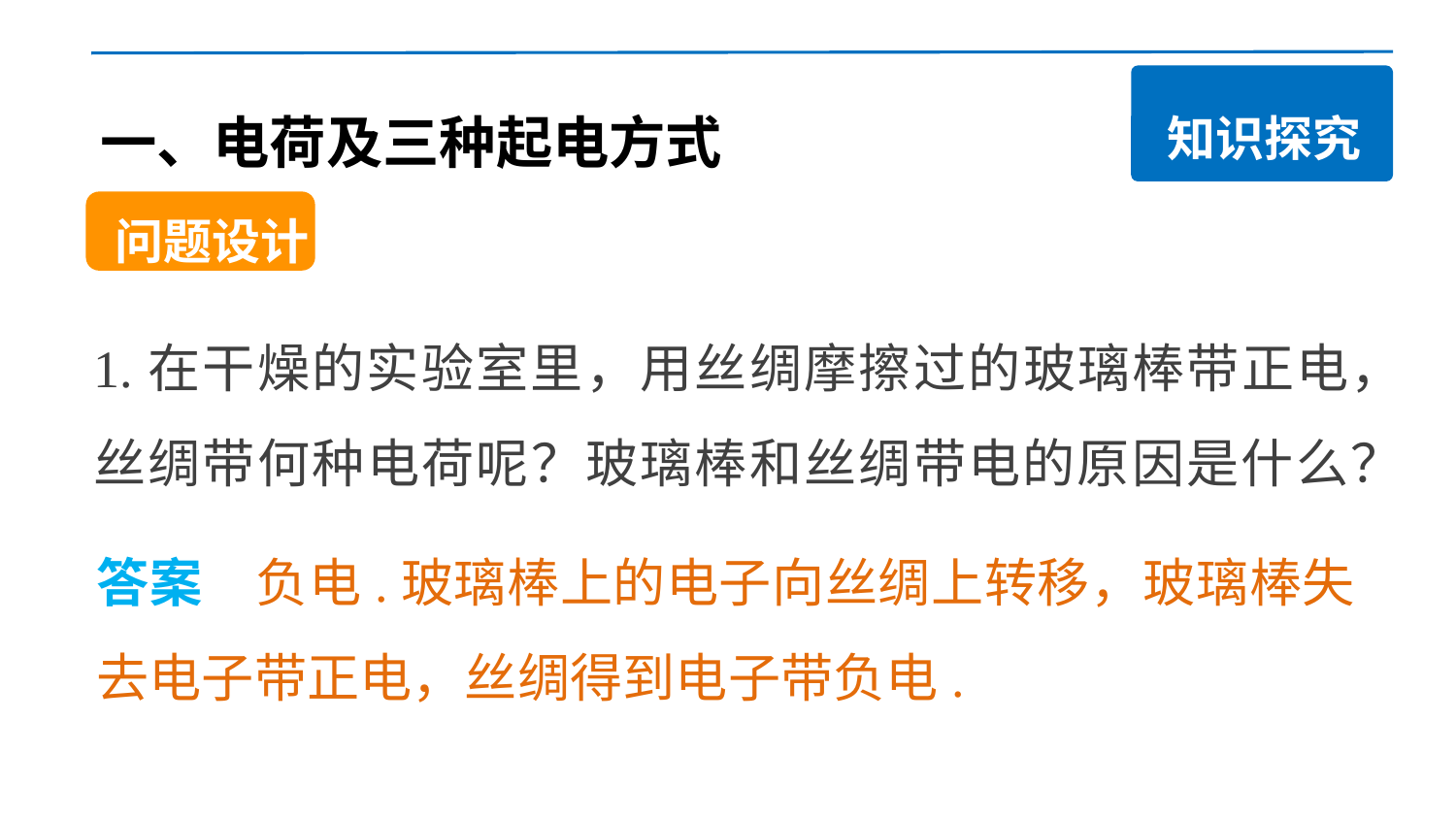

一、电荷及三种起电方式

知识探究
 问题设计
1.在干燥的实验室里，用丝绸摩擦过的玻璃棒带正电，丝绸带何种电荷呢？玻璃棒和丝绸带电的原因是什么？
答案　负电.玻璃棒上的电子向丝绸上转移，玻璃棒失去电子带正电，丝绸得到电子带负电.